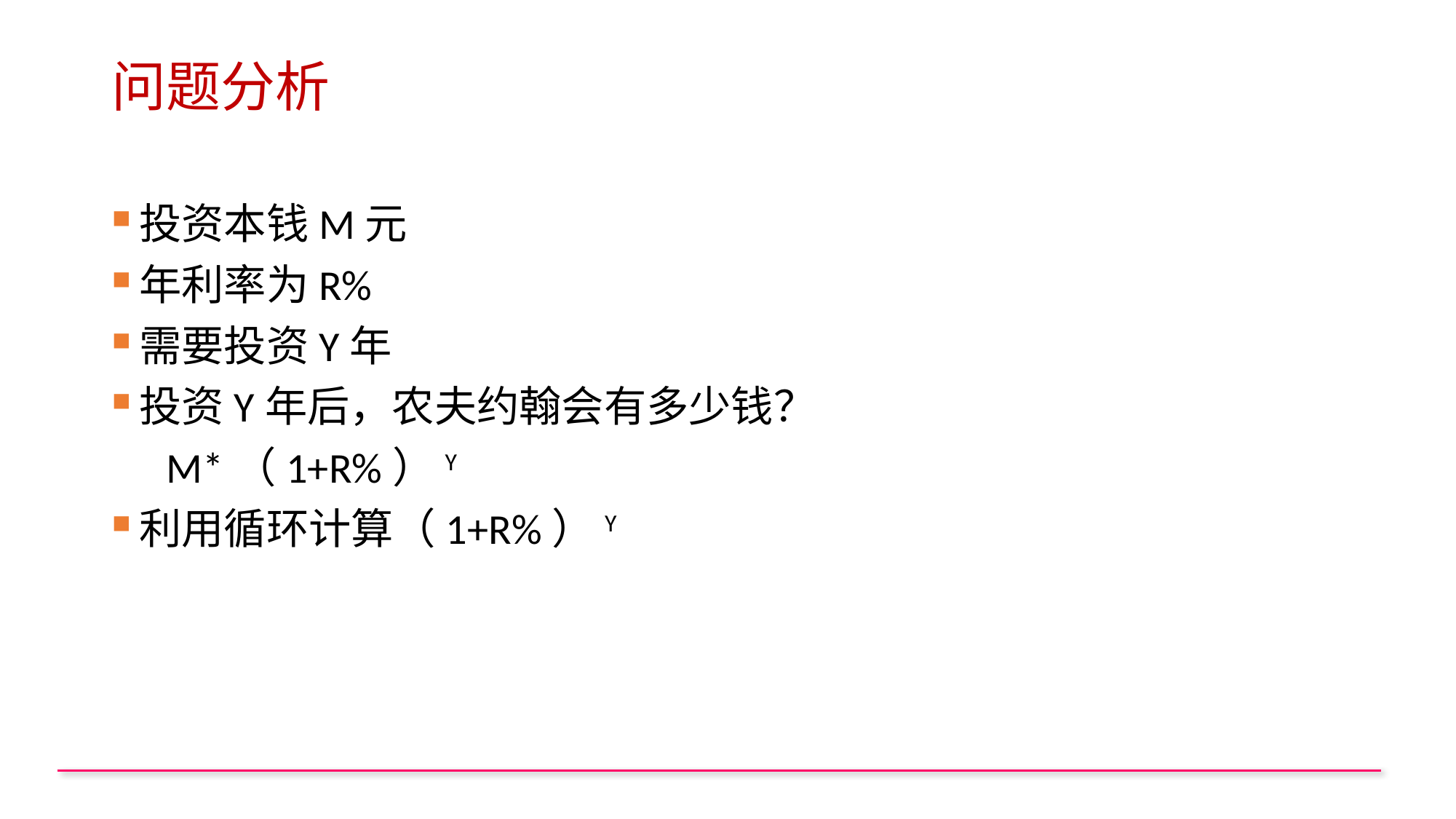

# 问题分析
投资本钱M元
年利率为R%
需要投资Y年
投资Y年后，农夫约翰会有多少钱？
M*（1+R%）Y
利用循环计算（1+R%）Y